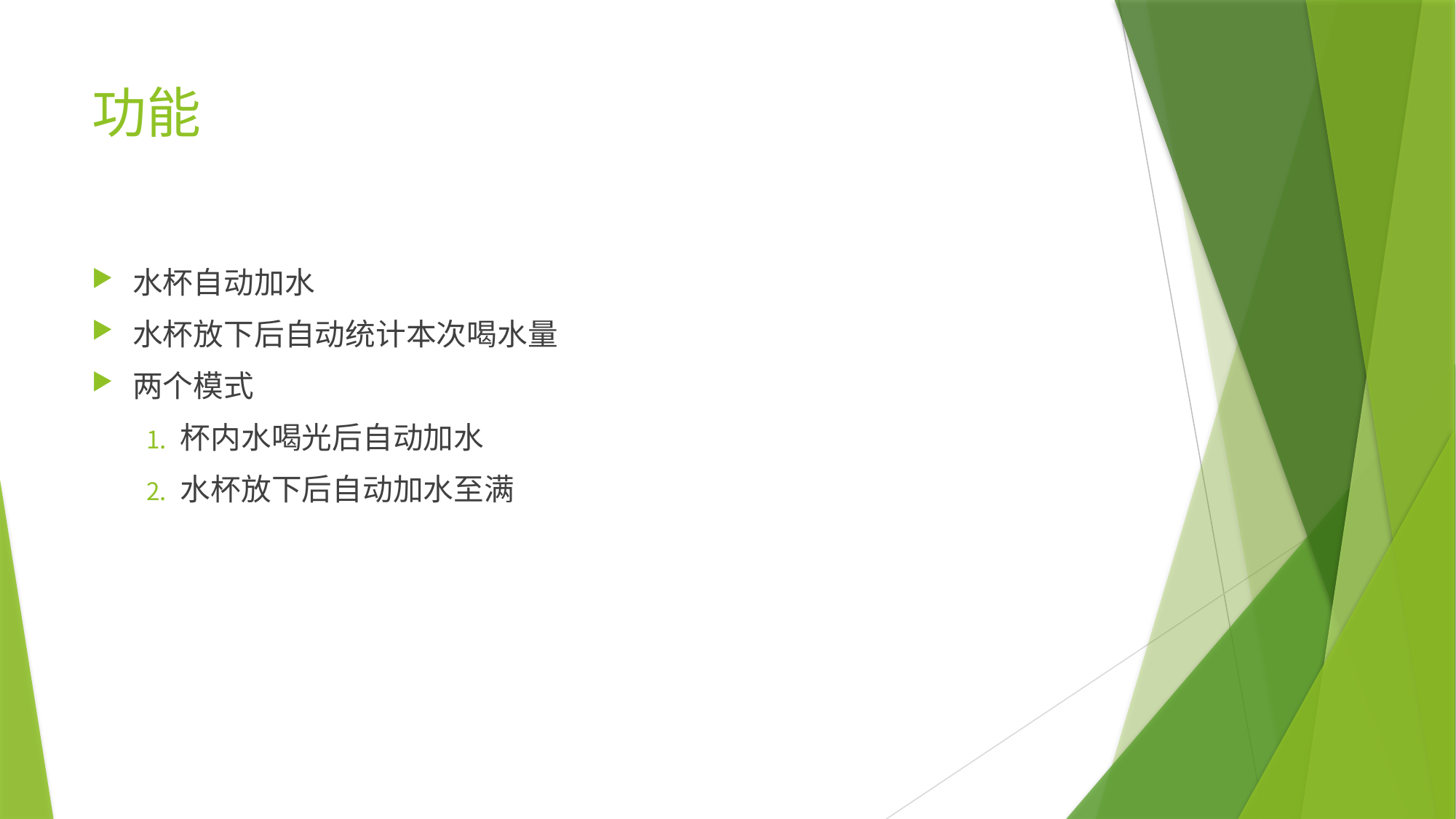

# 功能
水杯自动加水
水杯放下后自动统计本次喝水量
两个模式
杯内水喝光后自动加水
水杯放下后自动加水至满